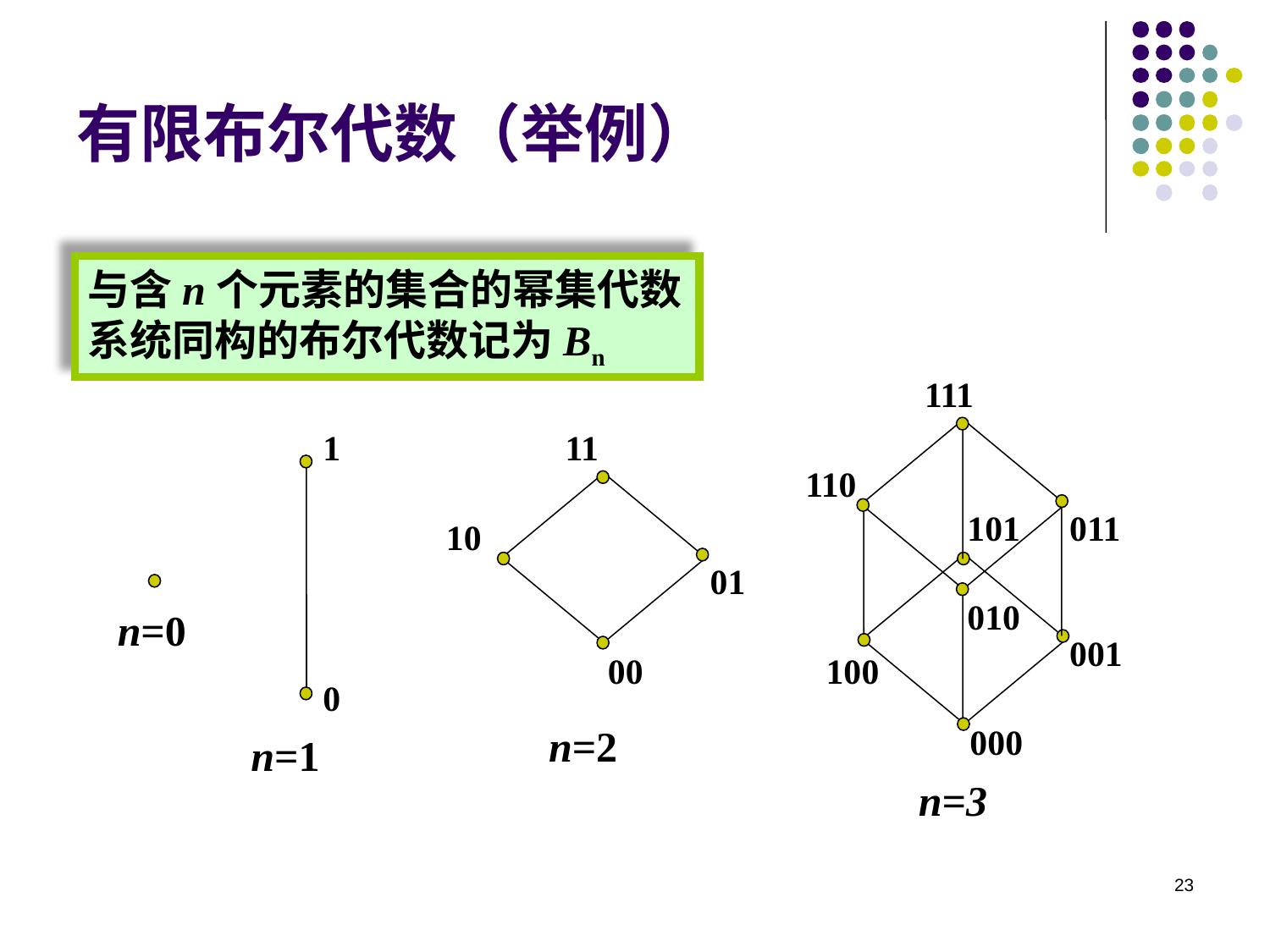

# 有限布尔代数（举例）
与含n个元素的集合的幂集代数系统同构的布尔代数记为Bn
111

110
101
011

010
1
11

10

01

n=0
001

00
100
0

n=2
000
n=1
n=3
23